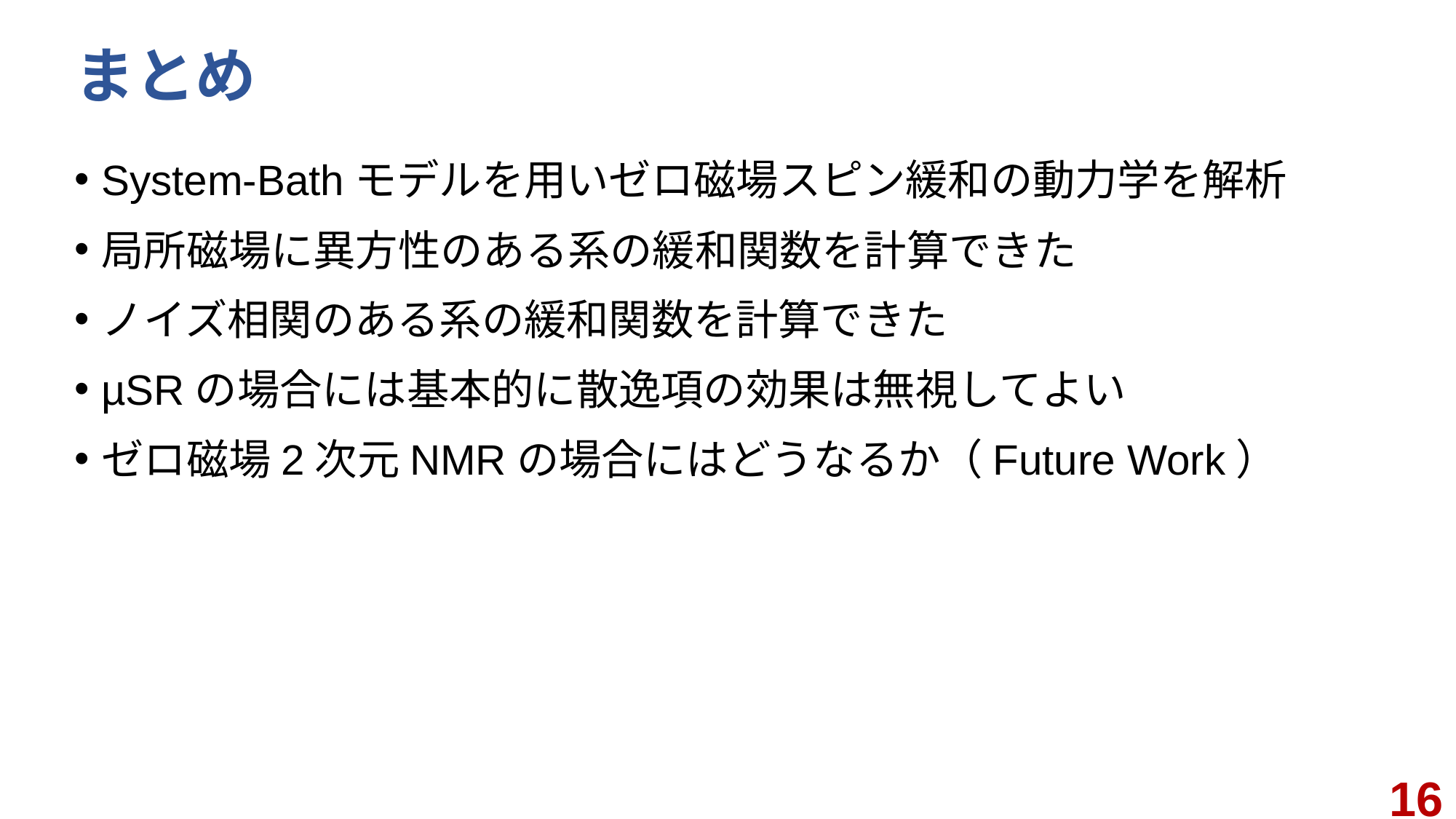

# まとめ
System-Bathモデルを用いゼロ磁場スピン緩和の動力学を解析
局所磁場に異方性のある系の緩和関数を計算できた
ノイズ相関のある系の緩和関数を計算できた
µSRの場合には基本的に散逸項の効果は無視してよい
ゼロ磁場2次元NMRの場合にはどうなるか（Future Work）

16